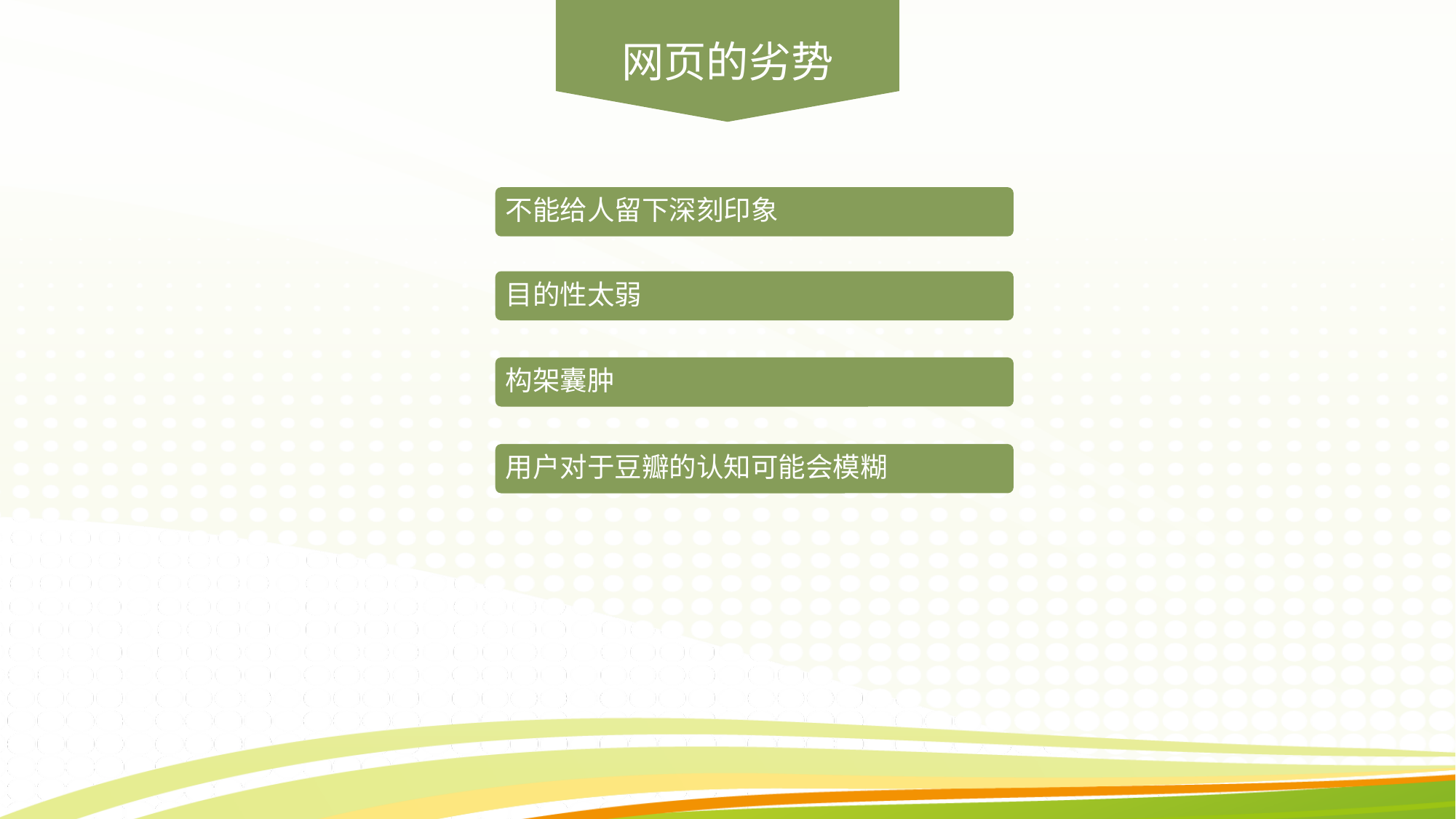

网页的劣势

不能给人留下深刻印象

目的性太弱

构架囊肿

用户对于豆瓣的认知可能会模糊

8